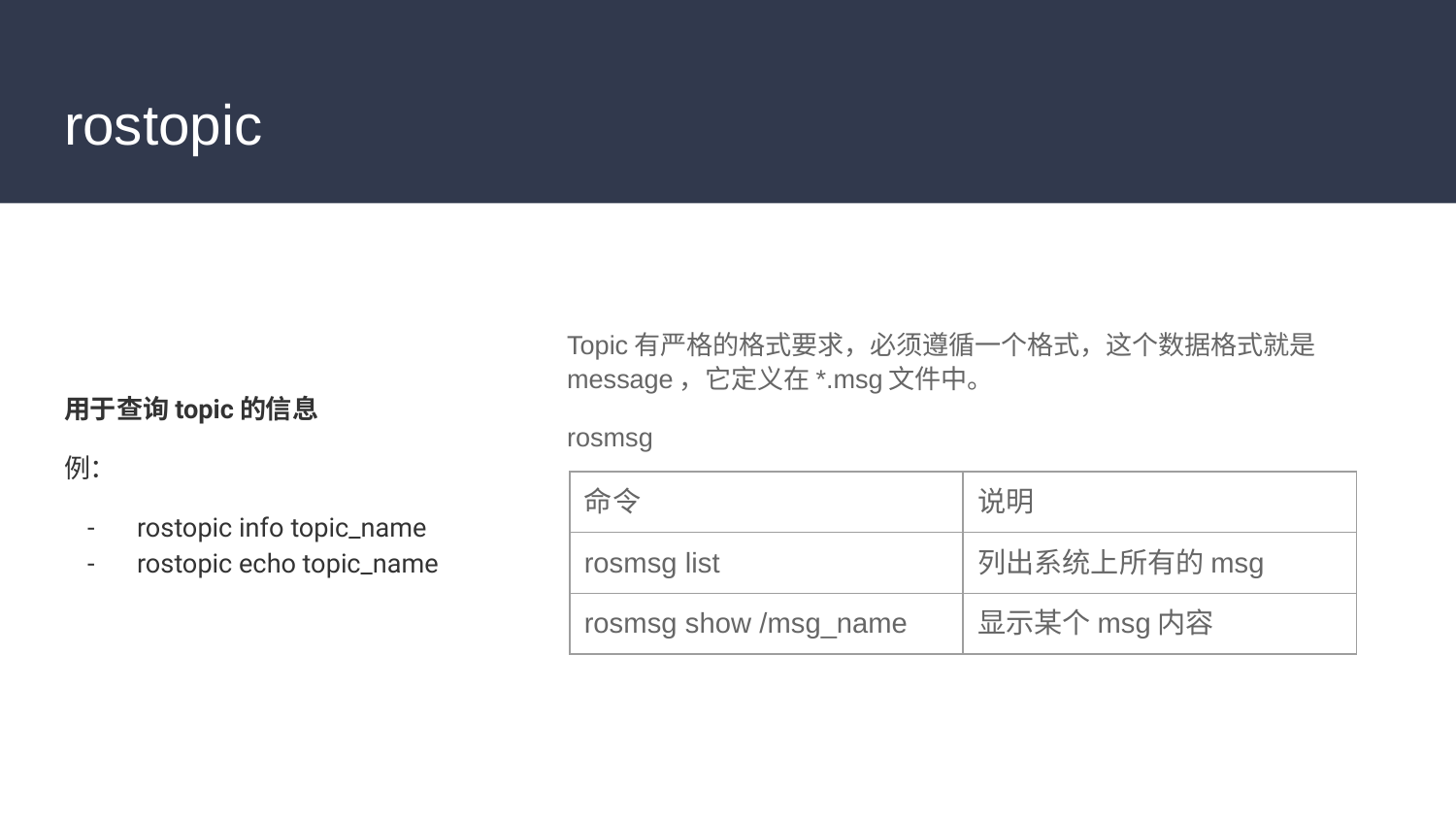

# rostopic
用于查询topic的信息
例：
rostopic info topic_name
rostopic echo topic_name
Topic有严格的格式要求，必须遵循一个格式，这个数据格式就是message，它定义在*.msg文件中。
rosmsg
| 命令 | 说明 |
| --- | --- |
| rosmsg list | 列出系统上所有的msg |
| rosmsg show /msg\_name | 显示某个msg内容 |